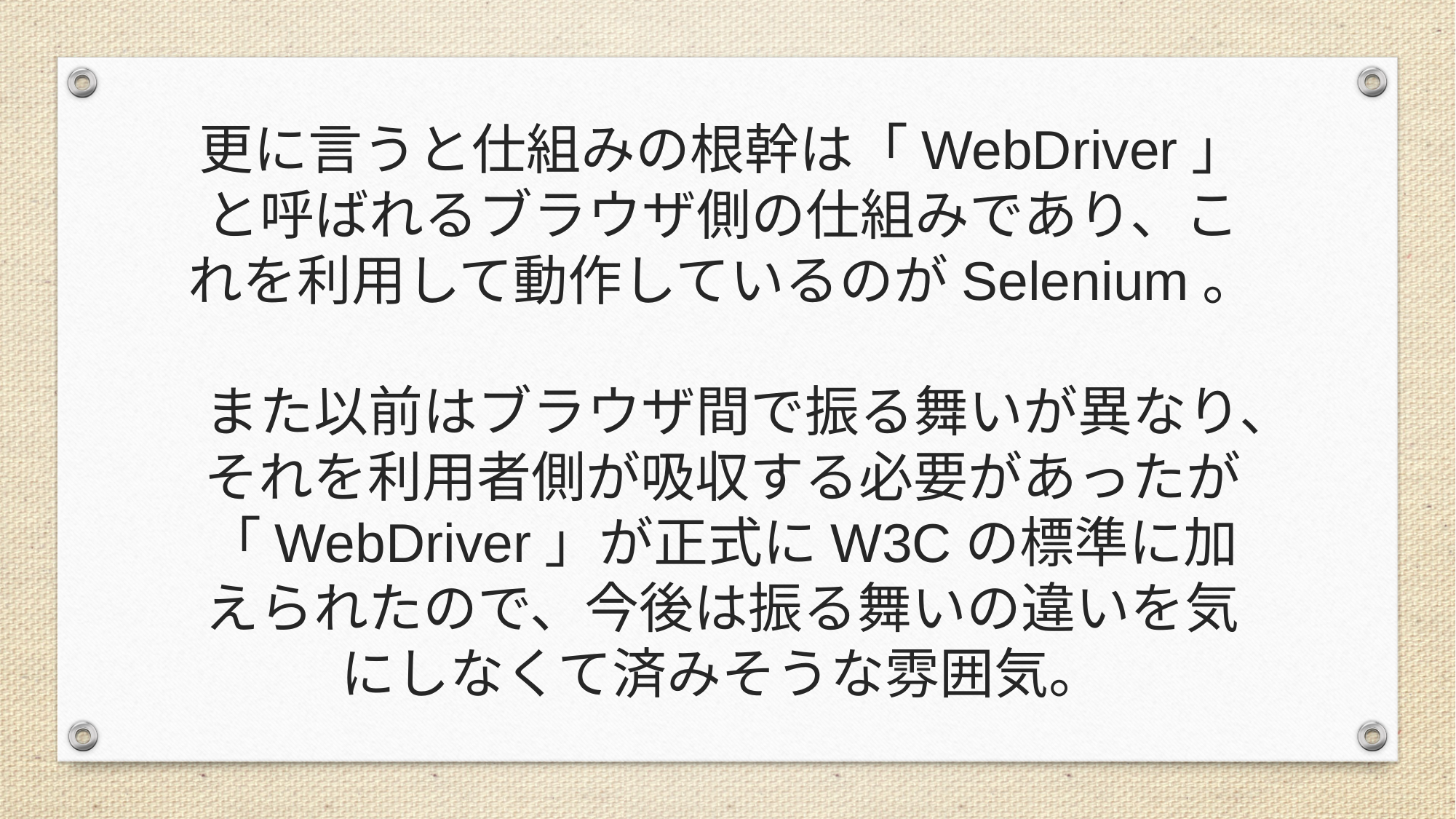

更に言うと仕組みの根幹は「WebDriver」と呼ばれるブラウザ側の仕組みであり、これを利用して動作しているのがSelenium。
また以前はブラウザ間で振る舞いが異なり、それを利用者側が吸収する必要があったが「WebDriver」が正式にW3Cの標準に加えられたので、今後は振る舞いの違いを気にしなくて済みそうな雰囲気。